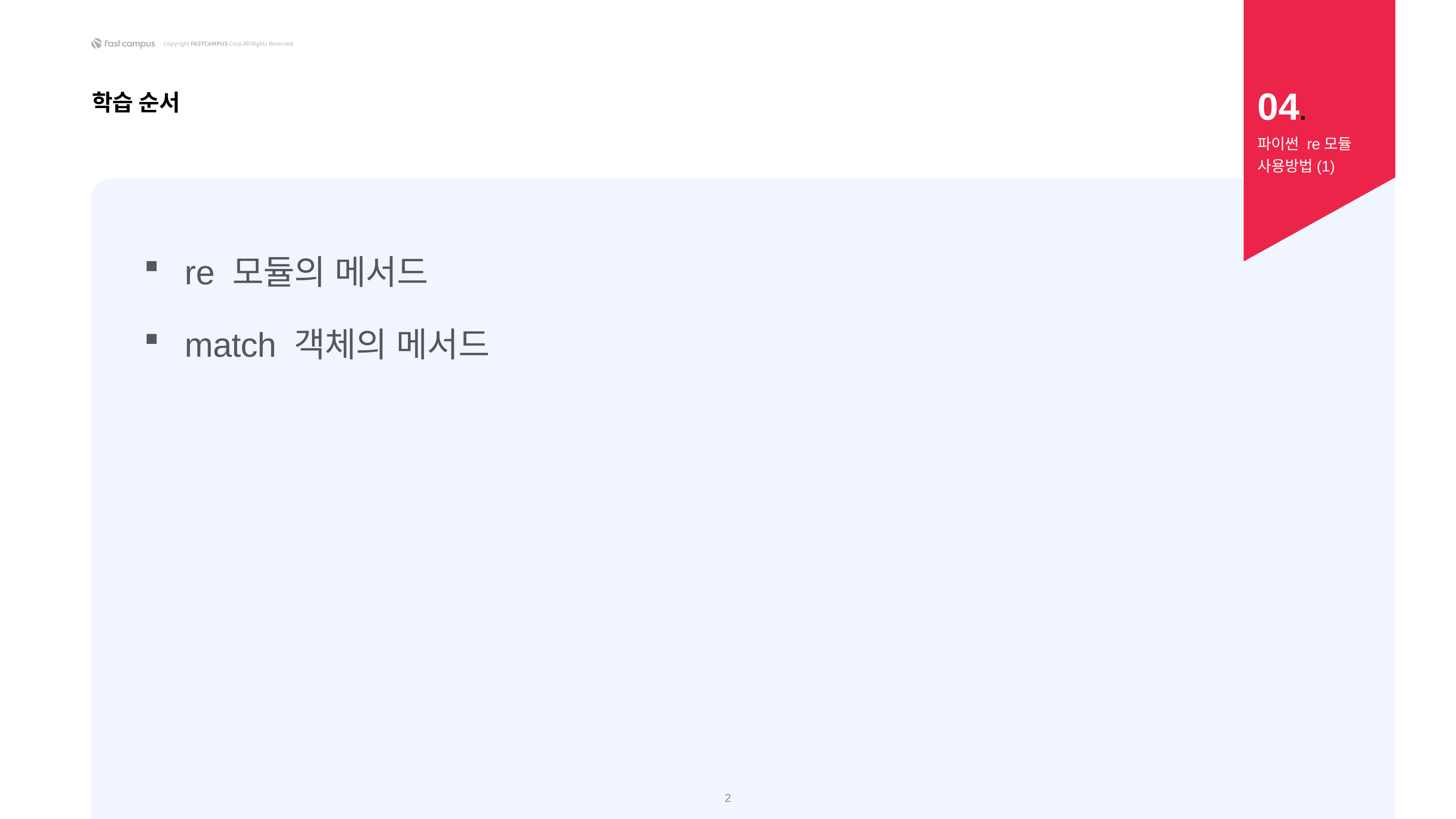

04.
학습 순서
파이썬 re모듈
사용방법(1)
re 모듈의 메서드
match 객체의 메서드
2